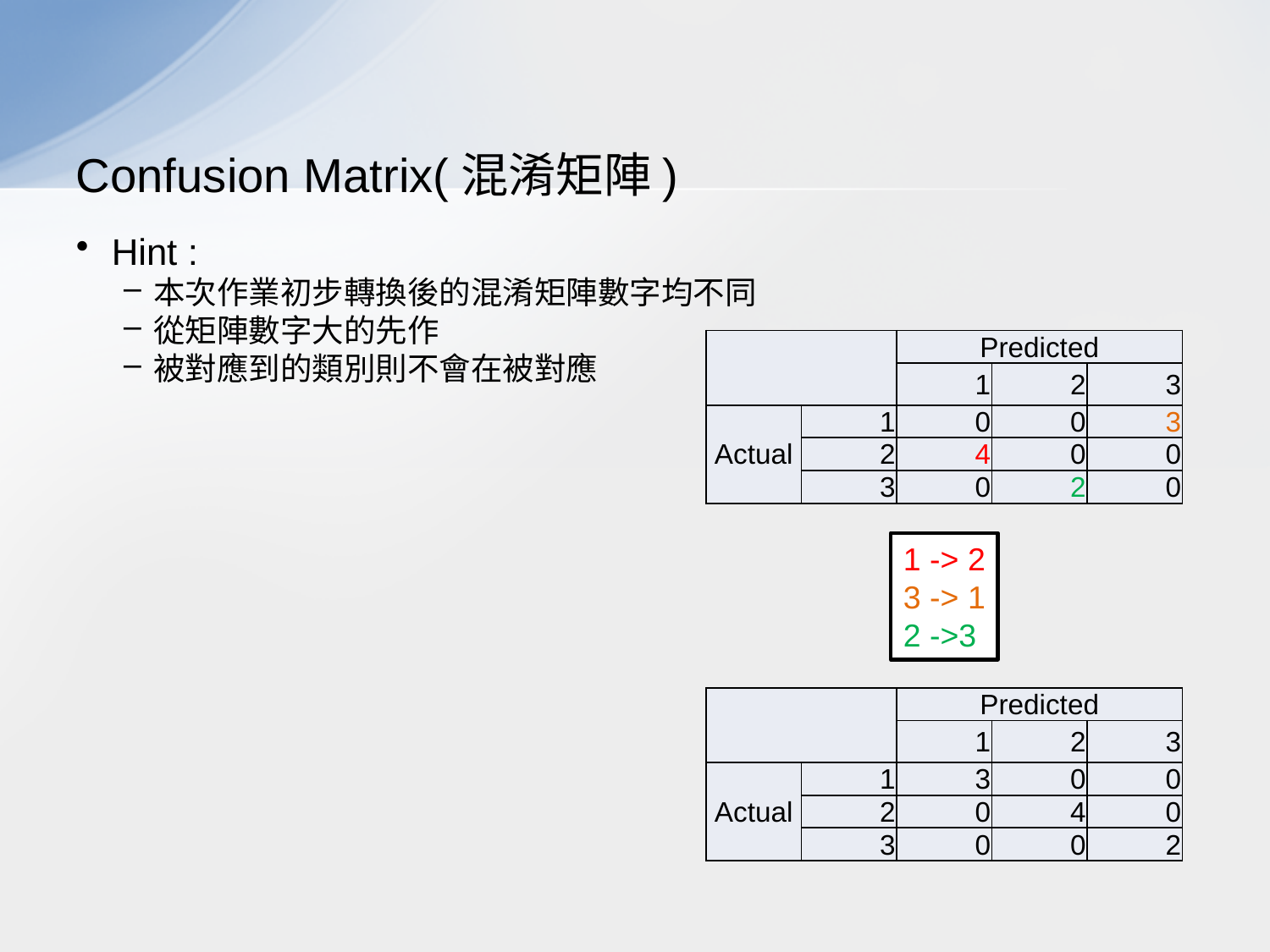

# Confusion Matrix(混淆矩陣)
Hint :
本次作業初步轉換後的混淆矩陣數字均不同
從矩陣數字大的先作
被對應到的類別則不會在被對應
|  |  | Predicted |  |  |
| --- | --- | --- | --- | --- |
|  |  | 1 | 2 | 3 |
| Actual | 1 | 0 | 0 | 3 |
|  | 2 | 4 | 0 | 0 |
|  | 3 | 0 | 2 | 0 |
1 -> 2
3 -> 1
2 ->3
|  |  | Predicted |  |  |
| --- | --- | --- | --- | --- |
|  |  | 1 | 2 | 3 |
| Actual | 1 | 3 | 0 | 0 |
|  | 2 | 0 | 4 | 0 |
|  | 3 | 0 | 0 | 2 |